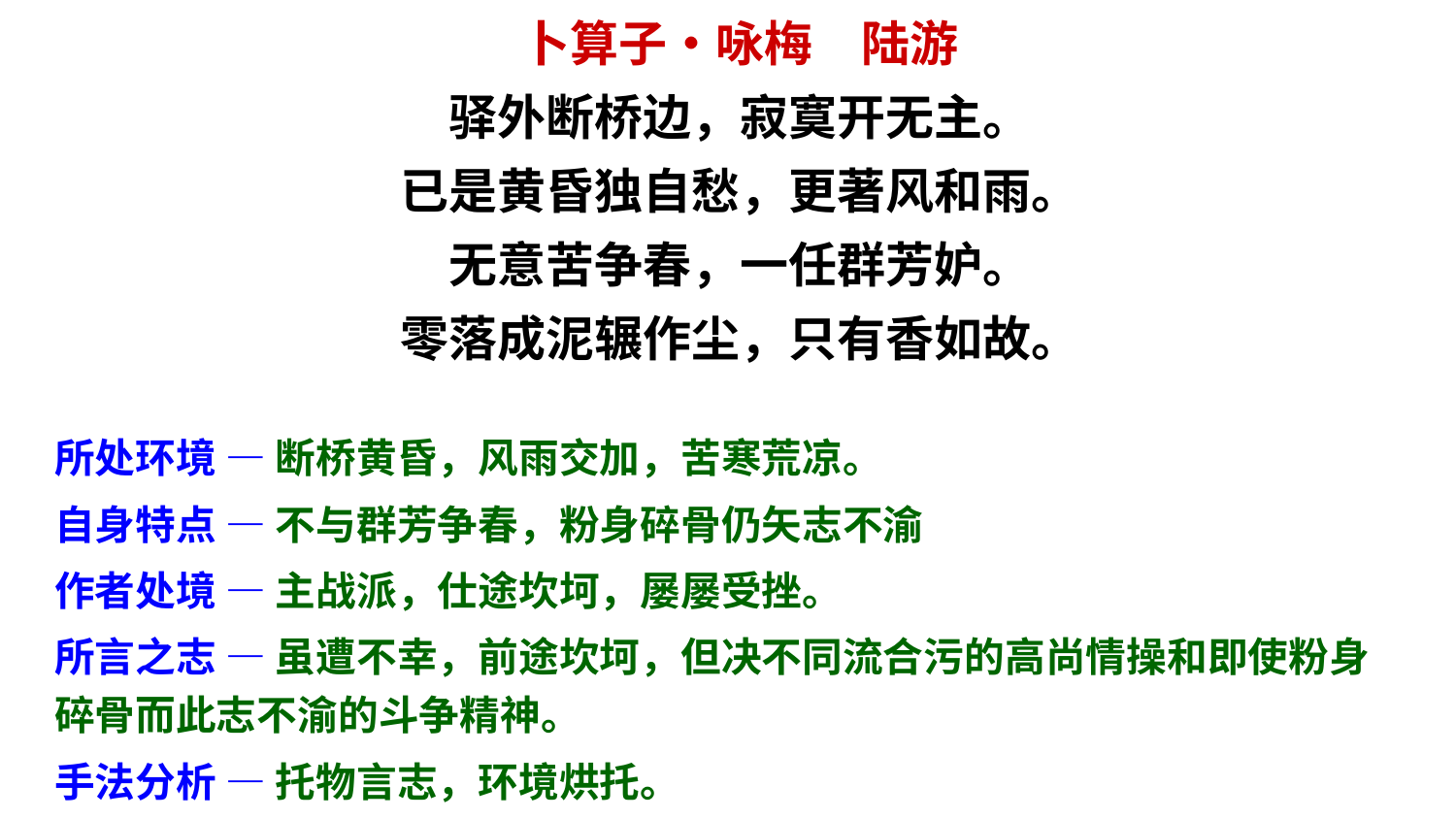

卜算子•咏梅　陆游
驿外断桥边，寂寞开无主。
已是黄昏独自愁，更著风和雨。
无意苦争春，一任群芳妒。
零落成泥辗作尘，只有香如故。
所处环境 — 断桥黄昏，风雨交加，苦寒荒凉。
自身特点 — 不与群芳争春，粉身碎骨仍矢志不渝
作者处境 — 主战派，仕途坎坷，屡屡受挫。
所言之志 — 虽遭不幸，前途坎坷，但决不同流合污的高尚情操和即使粉身碎骨而此志不渝的斗争精神。
手法分析 — 托物言志，环境烘托。